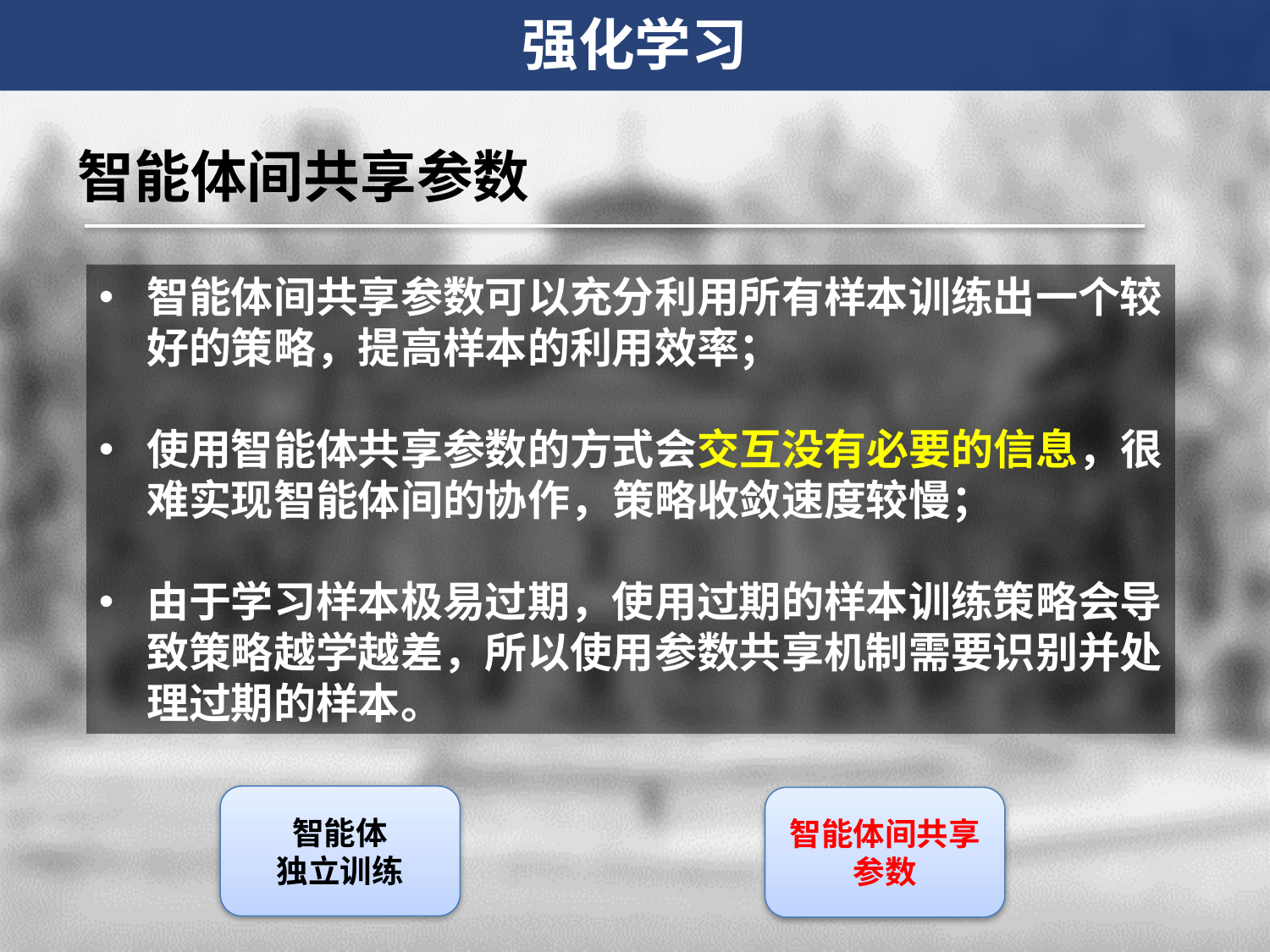

强化学习
智能体间共享参数
智能体间共享参数可以充分利用所有样本训练出一个较好的策略，提高样本的利用效率；

使用智能体共享参数的方式会交互没有必要的信息，很难实现智能体间的协作，策略收敛速度较慢；

由于学习样本极易过期，使用过期的样本训练策略会导致策略越学越差，所以使用参数共享机制需要识别并处理过期的样本。
智能体
独立训练
智能体间共享参数